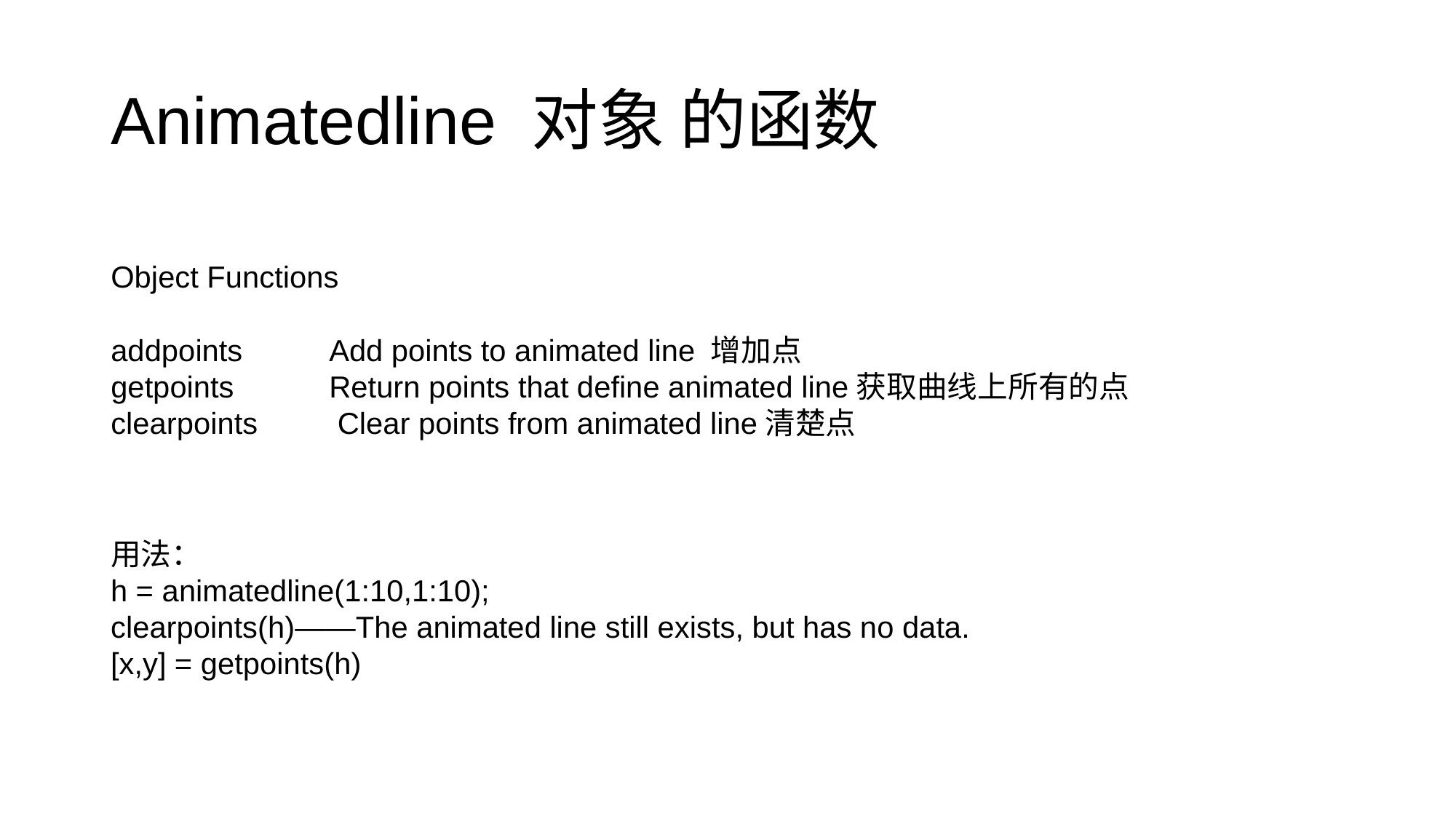

# Animatedline 对象 的函数
Object Functions

addpoints	Add points to animated line 增加点
getpoints	Return points that define animated line获取曲线上所有的点
clearpoints	 Clear points from animated line清楚点
用法：
h = animatedline(1:10,1:10);
clearpoints(h)——The animated line still exists, but has no data.
[x,y] = getpoints(h)